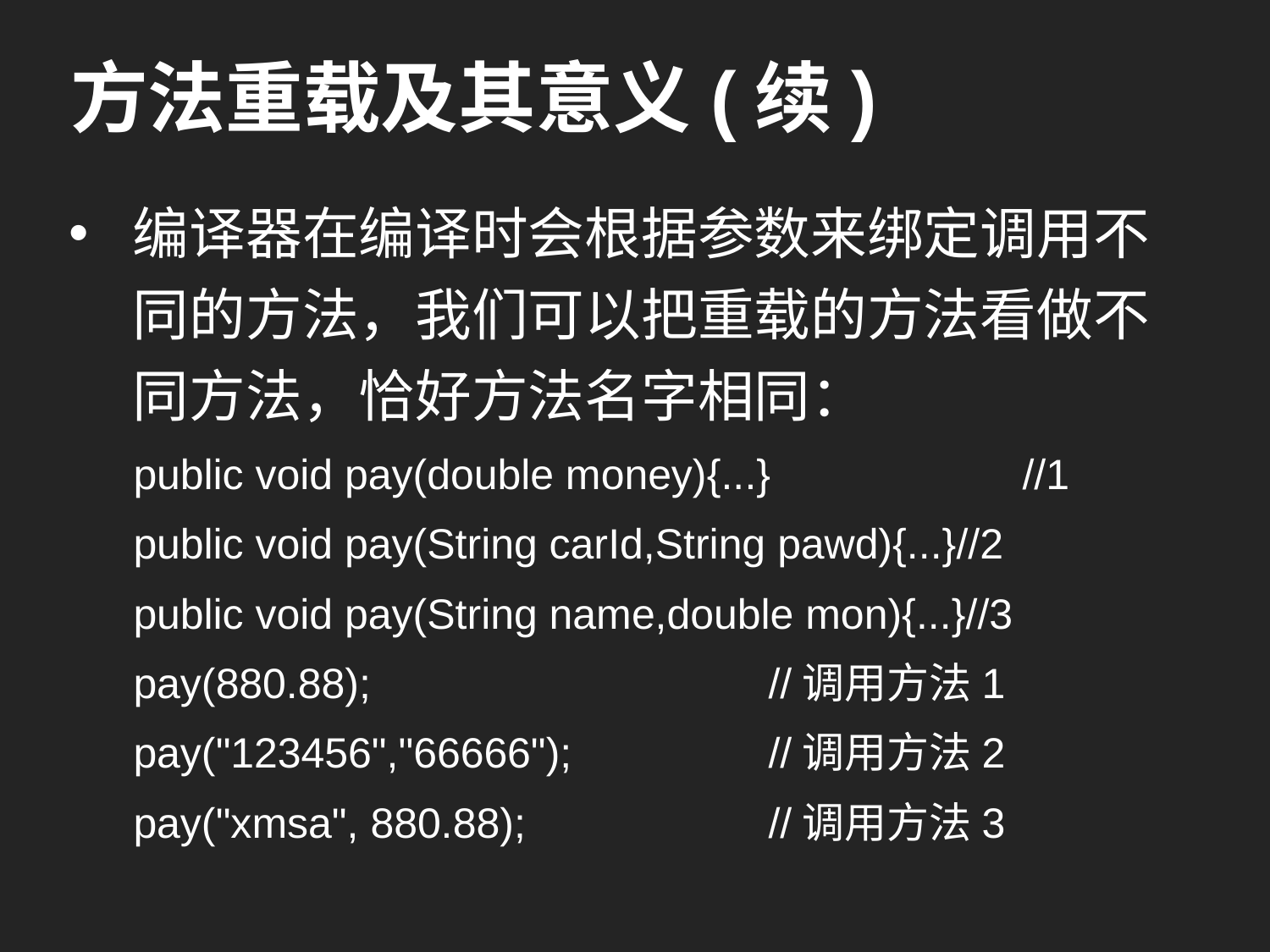

# 方法重载及其意义(续)
编译器在编译时会根据参数来绑定调用不同的方法，我们可以把重载的方法看做不同方法，恰好方法名字相同：
public void pay(double money){...}		//1
public void pay(String carId,String pawd){...}//2
public void pay(String name,double mon){...}//3
pay(880.88);				//调用方法1
pay("123456","66666");		//调用方法2
pay("xmsa", 880.88);		//调用方法3